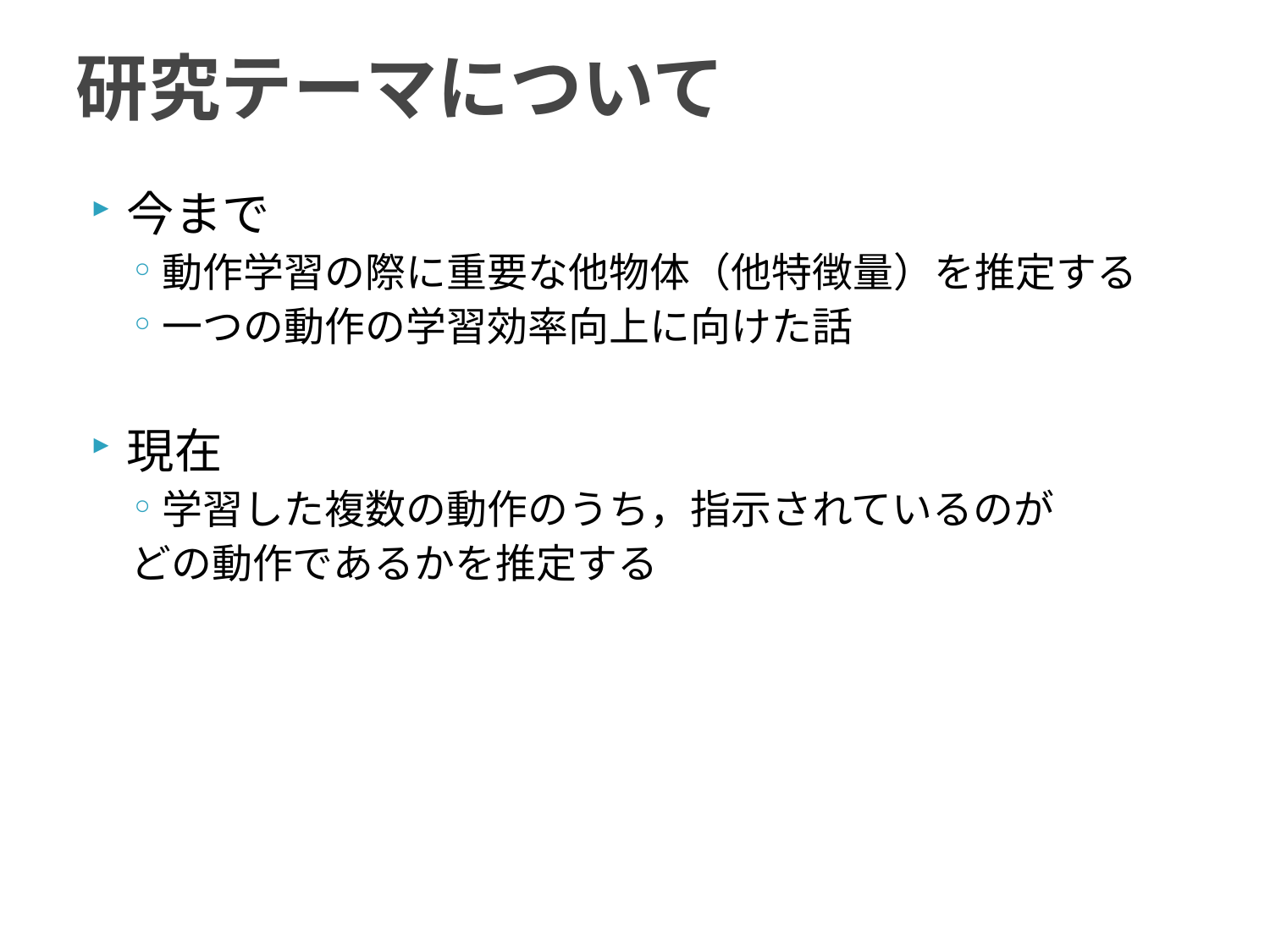

# 研究テーマについて
今まで
動作学習の際に重要な他物体（他特徴量）を推定する
一つの動作の学習効率向上に向けた話

現在
学習した複数の動作のうち，指示されているのが
どの動作であるかを推定する